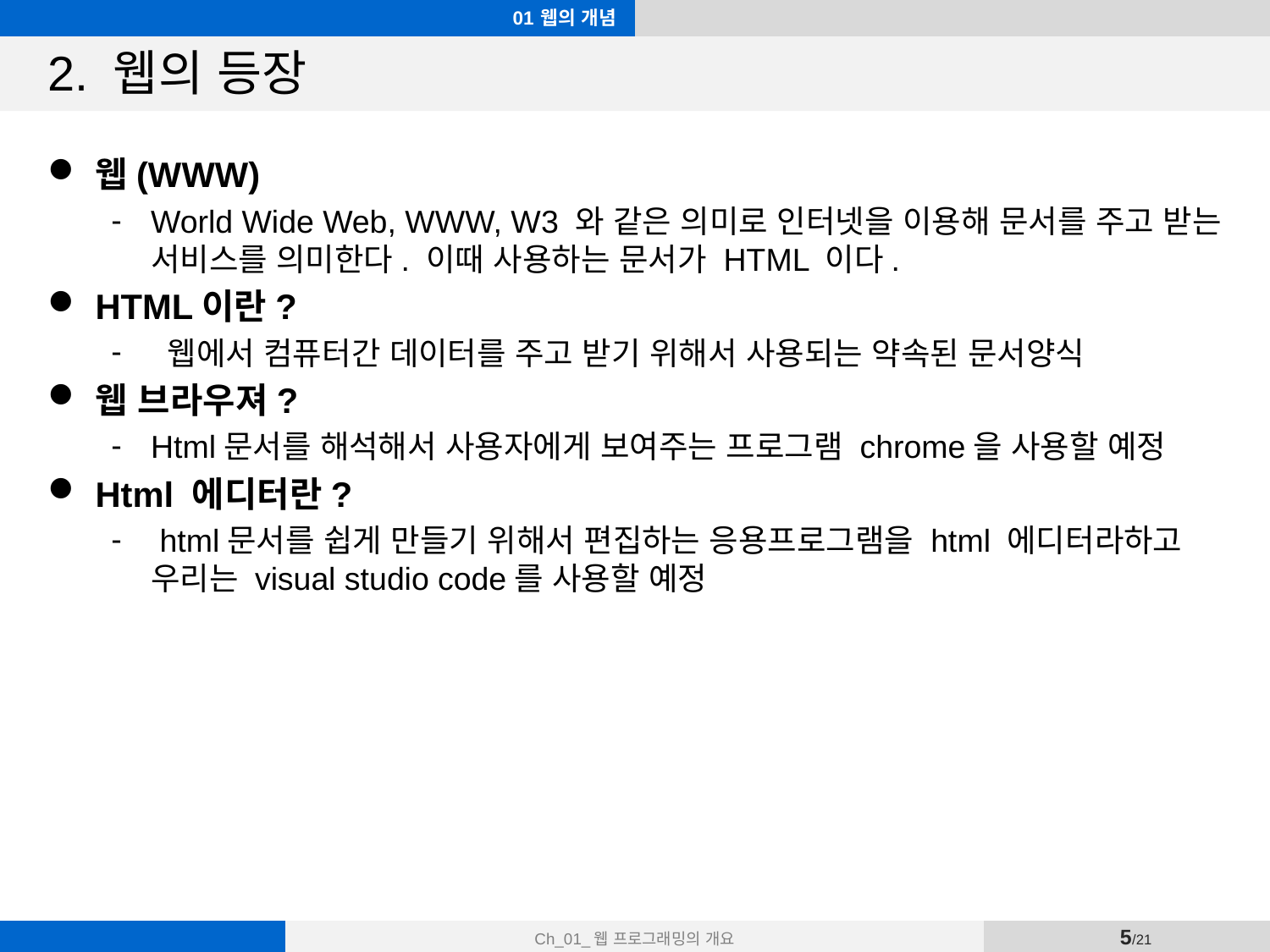

01 웹의 개념
# 2. 웹의 등장
웹(WWW)
World Wide Web, WWW, W3 와 같은 의미로 인터넷을 이용해 문서를 주고 받는 서비스를 의미한다. 이때 사용하는 문서가 HTML 이다.
HTML이란?
 웹에서 컴퓨터간 데이터를 주고 받기 위해서 사용되는 약속된 문서양식
웹 브라우져?
Html문서를 해석해서 사용자에게 보여주는 프로그램 chrome을 사용할 예정
Html 에디터란?
 html문서를 쉽게 만들기 위해서 편집하는 응용프로그램을 html 에디터라하고 우리는 visual studio code를 사용할 예정